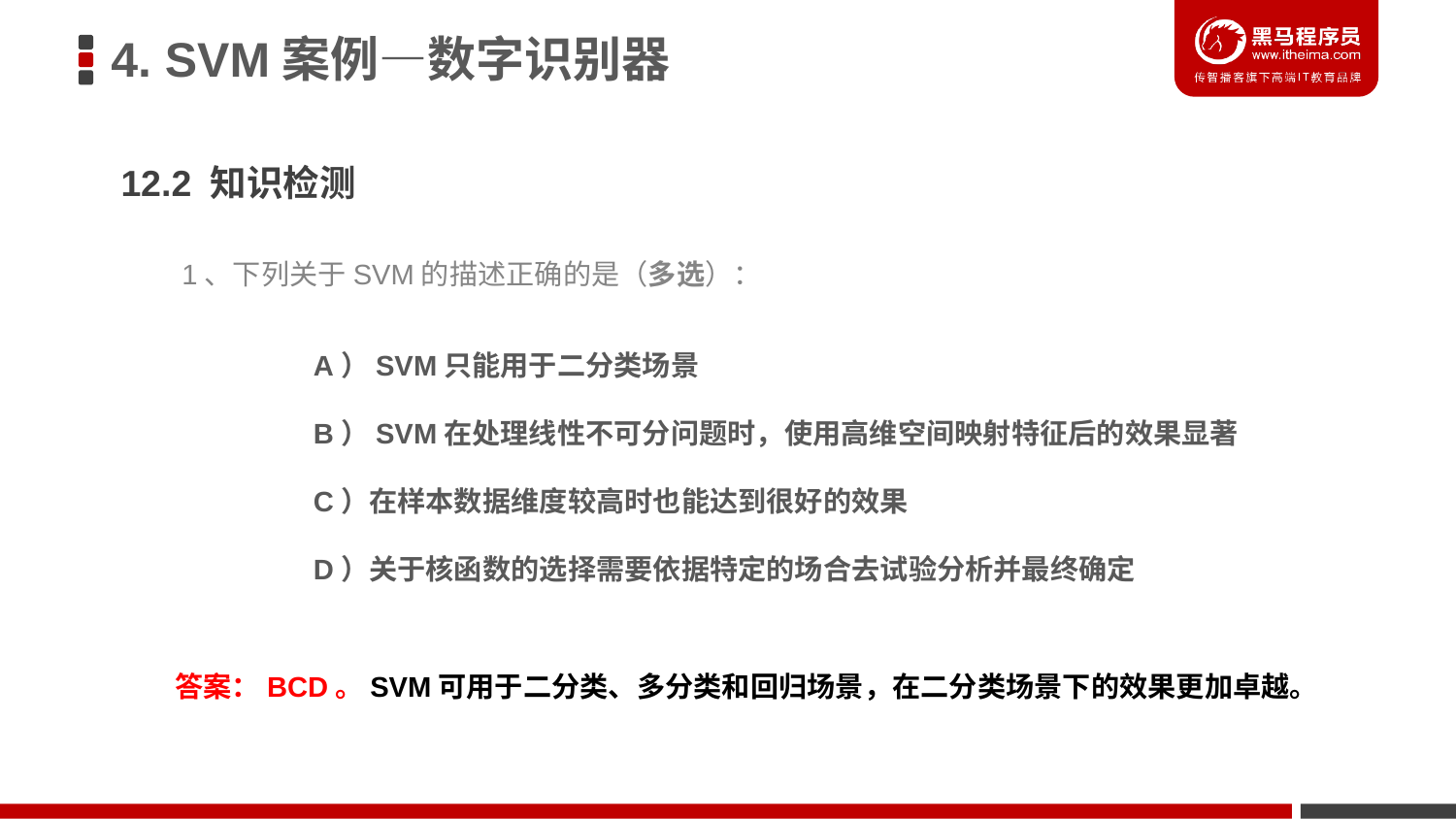

4. SVM案例—数字识别器
12.2 知识检测
1、下列关于SVM的描述正确的是（多选）：
A）SVM只能用于二分类场景

B）SVM在处理线性不可分问题时，使用高维空间映射特征后的效果显著

C）在样本数据维度较高时也能达到很好的效果

D）关于核函数的选择需要依据特定的场合去试验分析并最终确定
答案：BCD。SVM可用于二分类、多分类和回归场景，在二分类场景下的效果更加卓越。